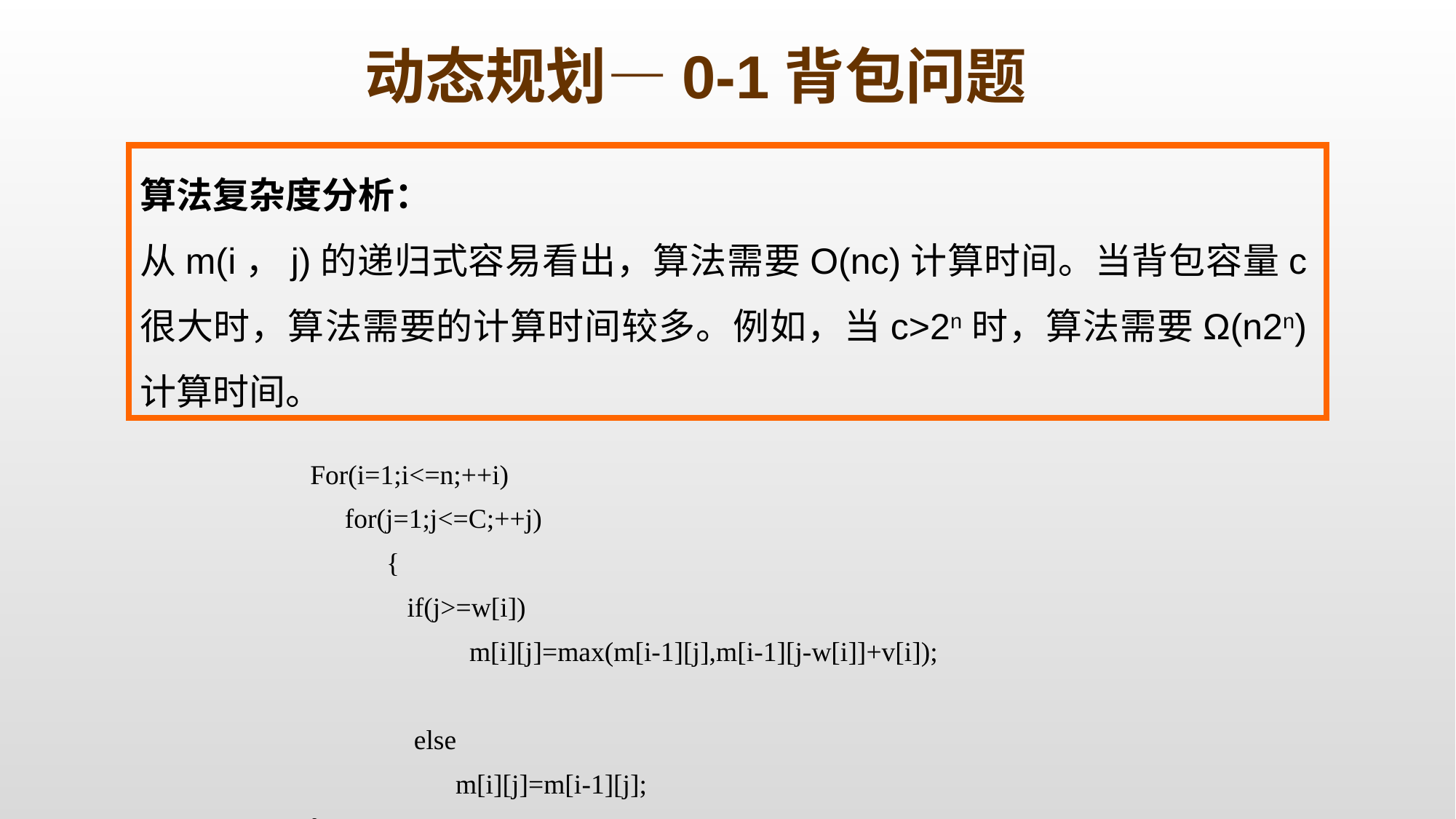

动态规划—0-1背包问题
算法复杂度分析：
从m(i，j)的递归式容易看出，算法需要O(nc)计算时间。当背包容量c很大时，算法需要的计算时间较多。例如，当c>2n时，算法需要Ω(n2n)计算时间。
For(i=1;i<=n;++i)
     for(j=1;j<=C;++j)
           {
              if(j>=w[i])
                       m[i][j]=max(m[i-1][j],m[i-1][j-w[i]]+v[i]);
               else
                     m[i][j]=m[i-1][j];
}
7